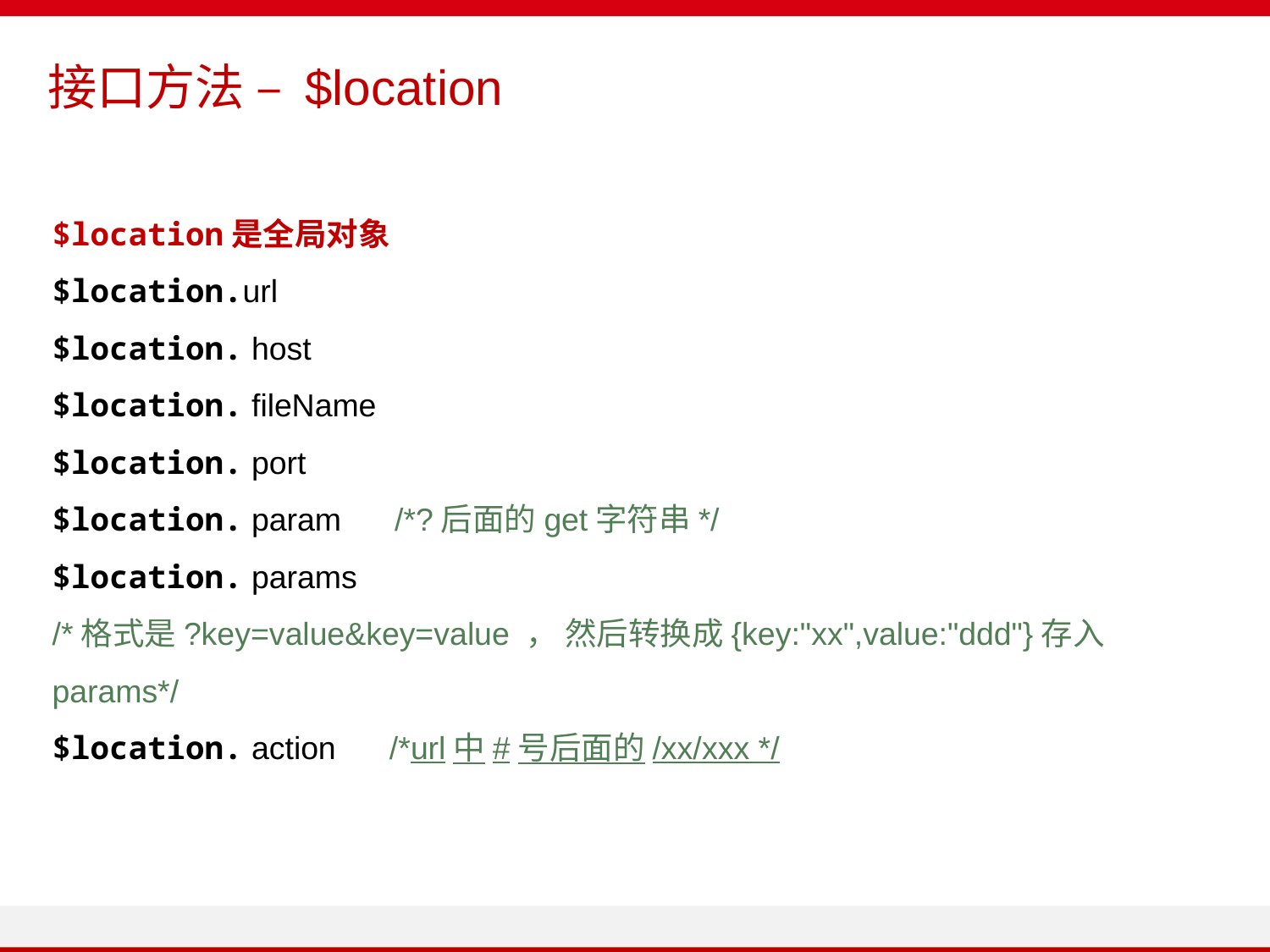

接口方法 – $location
$location是全局对象
$location.url
$location. host
$location. fileName
$location. port
$location. param      /*?后面的get字符串*/
$location. params
/*格式是?key=value&key=value ， 然后转换成{key:"xx",value:"ddd"}存入params*/
$location. action      /*url中#号后面的/xx/xxx */